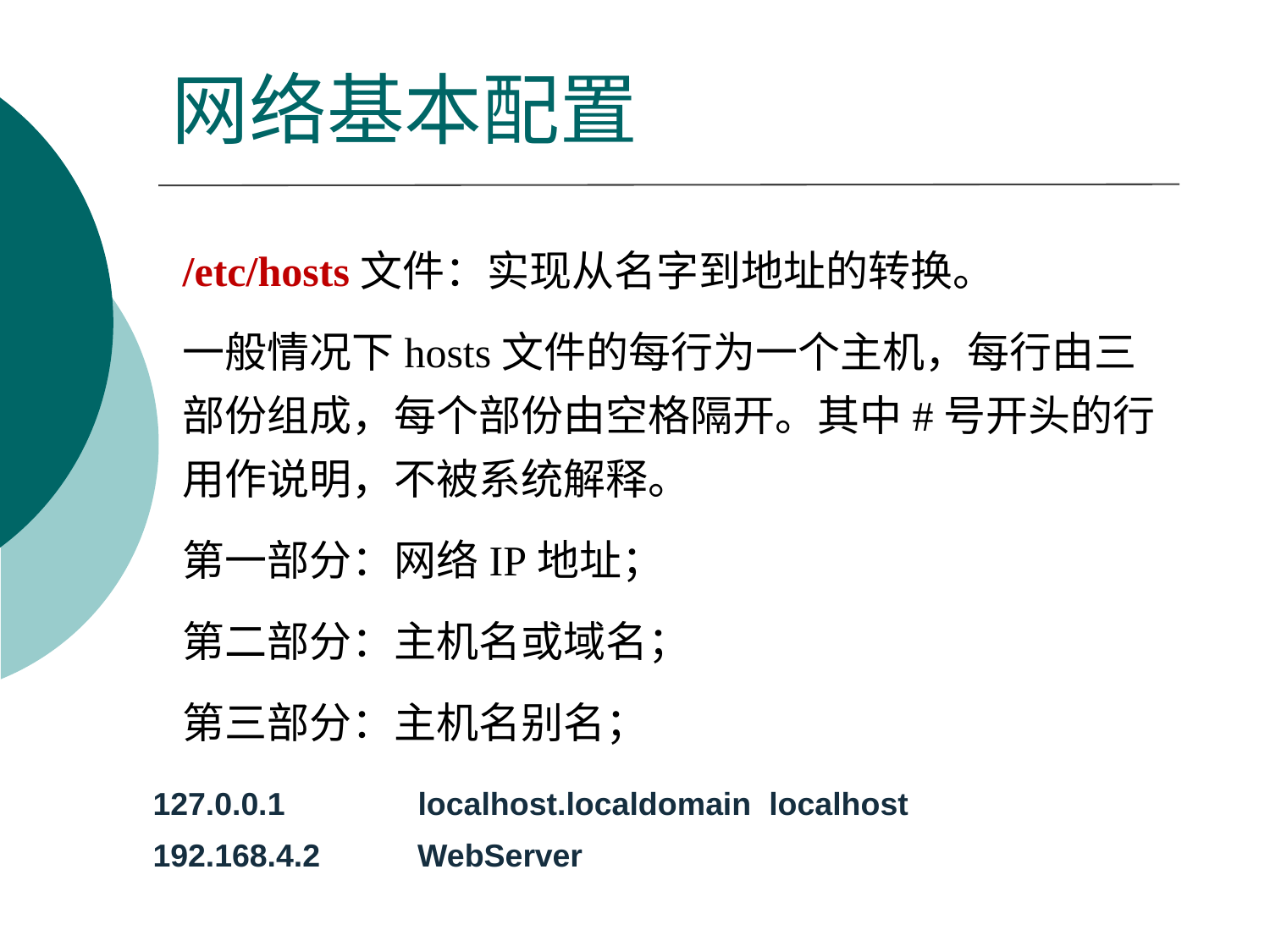

# 网络基本配置
/etc/hosts文件：实现从名字到地址的转换。
一般情况下hosts文件的每行为一个主机，每行由三部份组成，每个部份由空格隔开。其中#号开头的行用作说明，不被系统解释。
第一部分：网络IP地址；
第二部分：主机名或域名；
第三部分：主机名别名；
127.0.0.1               localhost.localdomain  localhost
192.168.4.2           WebServer